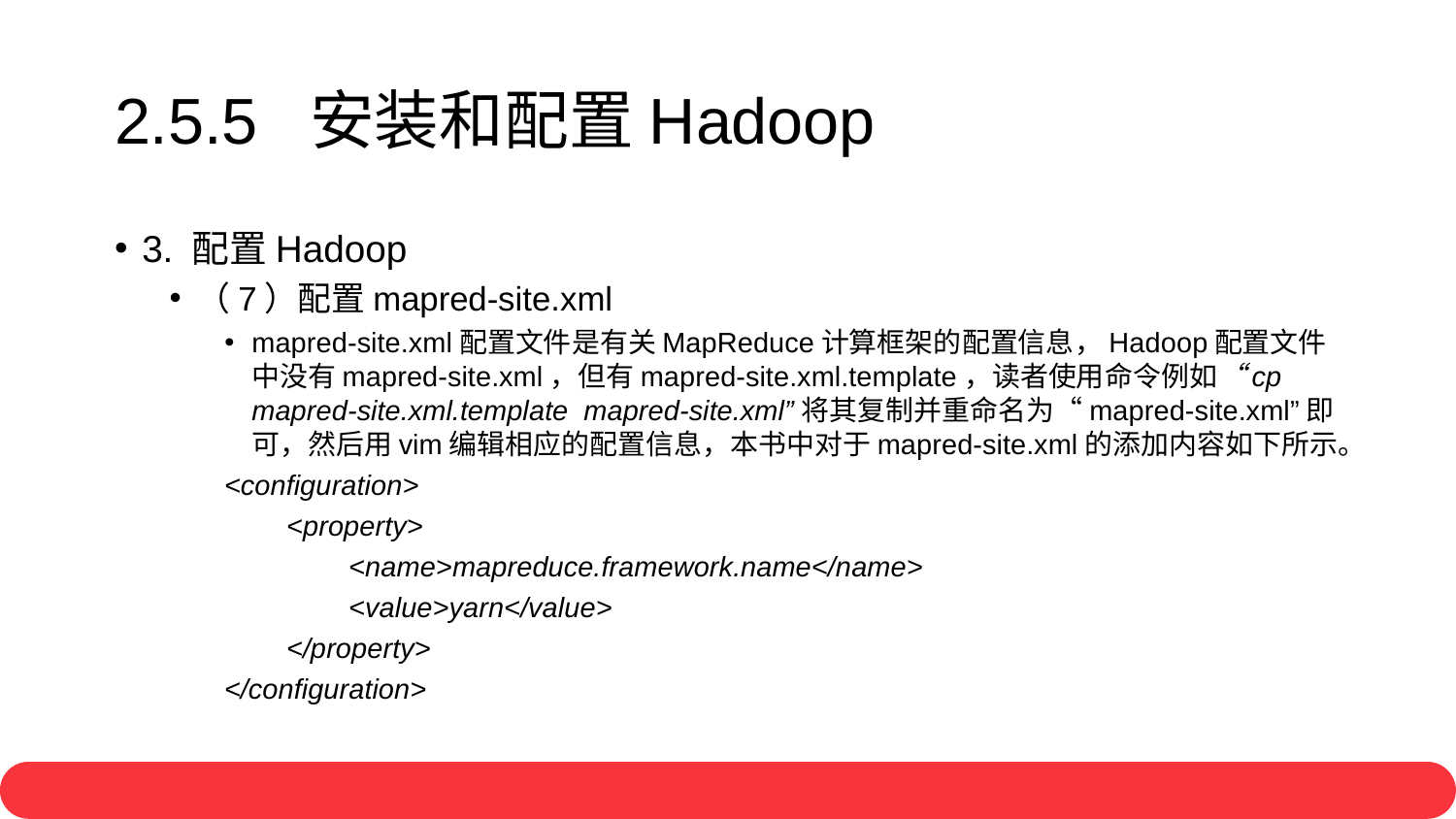

# 2.5.5  安装和配置Hadoop
3. 配置Hadoop
（7）配置mapred-site.xml
mapred-site.xml配置文件是有关MapReduce计算框架的配置信息，Hadoop配置文件中没有mapred-site.xml，但有mapred-site.xml.template，读者使用命令例如“cp mapred-site.xml.template  mapred-site.xml”将其复制并重命名为“mapred-site.xml”即可，然后用vim编辑相应的配置信息，本书中对于mapred-site.xml的添加内容如下所示。
<configuration>
        <property>
                <name>mapreduce.framework.name</name>
                <value>yarn</value>
        </property>
</configuration>